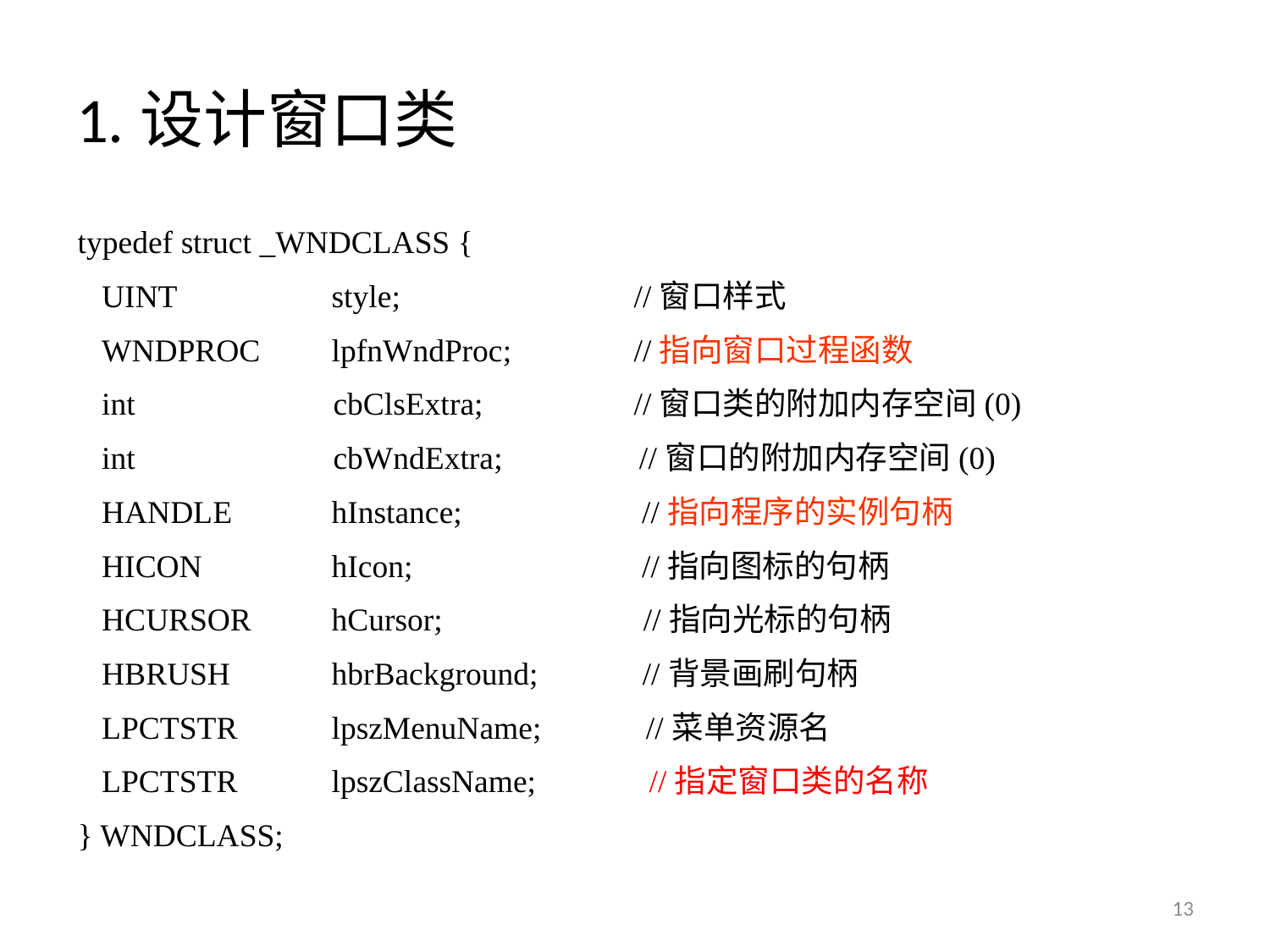

# 1.设计窗口类
typedef struct _WNDCLASS {
   UINT    	style; 	   	      //窗口样式
   WNDPROC	lpfnWndProc; 	      //指向窗口过程函数
   int     	                cbClsExtra; 	      //窗口类的附加内存空间(0)
   int     	                cbWndExtra;                 //窗口的附加内存空间(0)
   HANDLE 	hInstance; 	       //指向程序的实例句柄
   HICON   	hIcon; 		       //指向图标的句柄
   HCURSOR 	hCursor;	                       //指向光标的句柄
   HBRUSH  	hbrBackground;             //背景画刷句柄
   LPCTSTR 	lpszMenuName;             //菜单资源名
   LPCTSTR 	lpszClassName;              //指定窗口类的名称
} WNDCLASS;

13